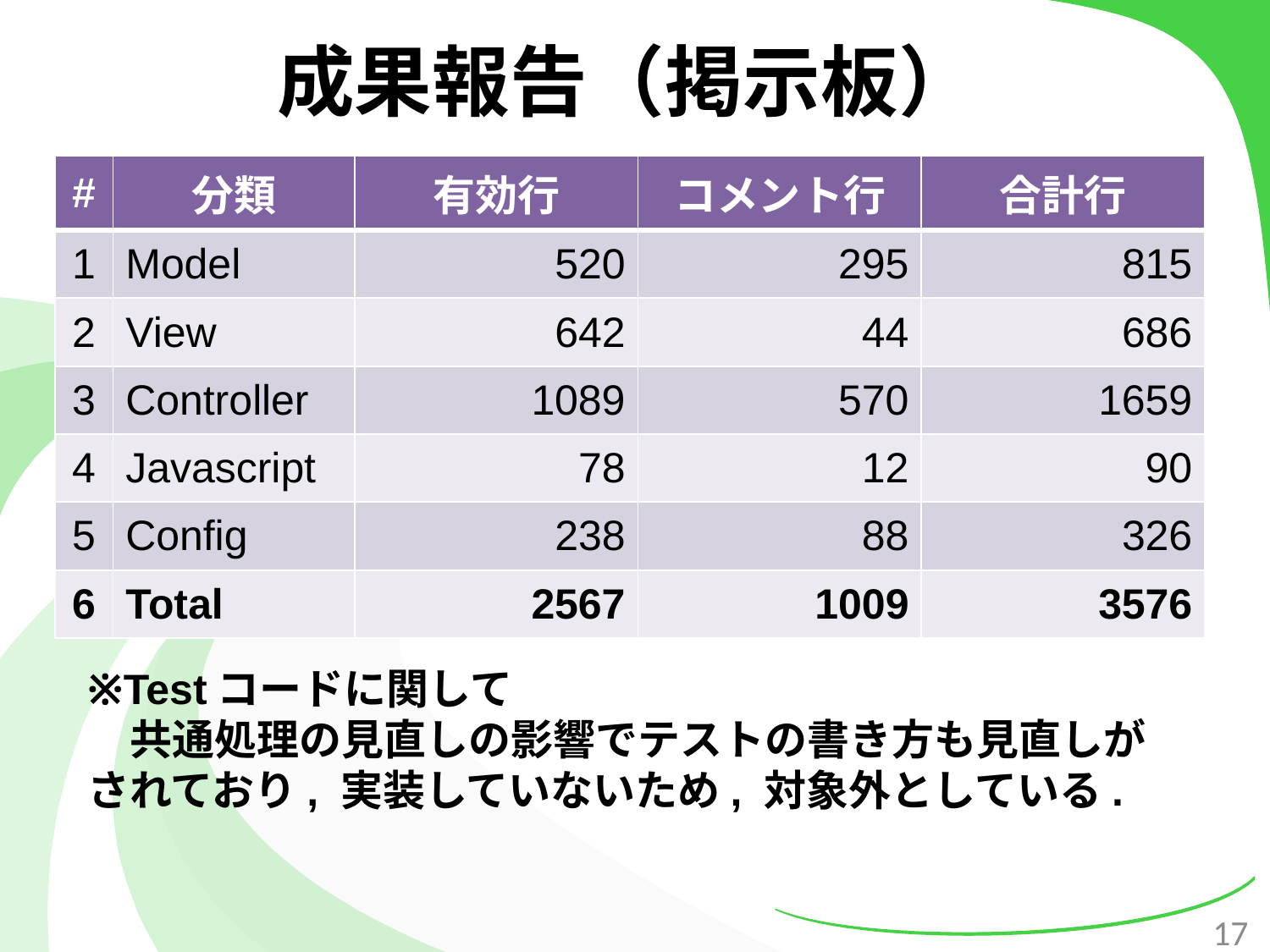

成果報告（掲示板）
| # | 分類 | 有効行 | コメント行 | 合計行 |
| --- | --- | --- | --- | --- |
| 1 | Model | 520 | 295 | 815 |
| 2 | View | 642 | 44 | 686 |
| 3 | Controller | 1089 | 570 | 1659 |
| 4 | Javascript | 78 | 12 | 90 |
| 5 | Config | 238 | 88 | 326 |
| 6 | Total | 2567 | 1009 | 3576 |
※Testコードに関して
　共通処理の見直しの影響でテストの書き方も見直しがされており, 実装していないため, 対象外としている.